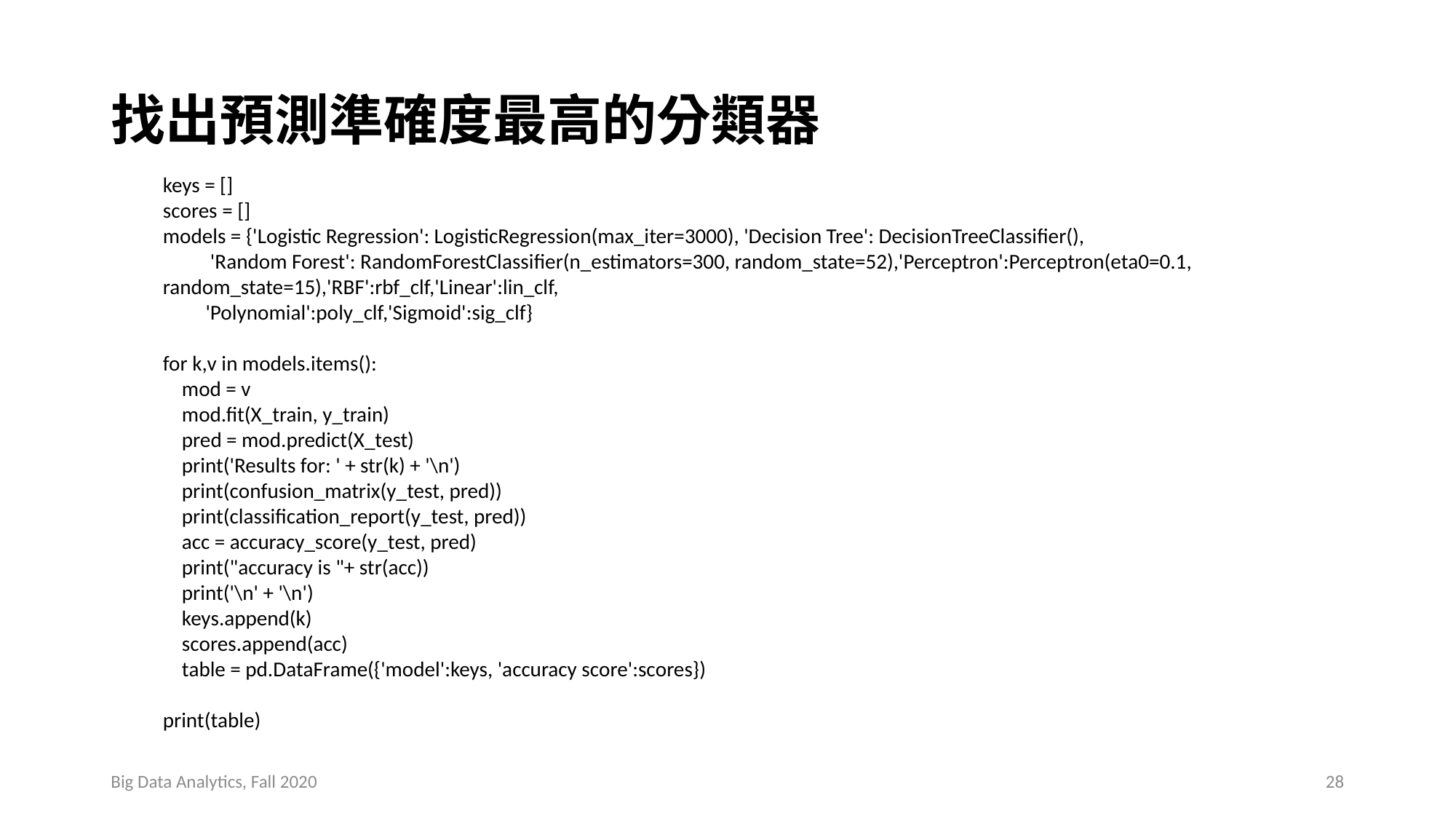

# 找出預測準確度最高的分類器
keys = []
scores = []
models = {'Logistic Regression': LogisticRegression(max_iter=3000), 'Decision Tree': DecisionTreeClassifier(),
          'Random Forest': RandomForestClassifier(n_estimators=300, random_state=52),'Perceptron':Perceptron(eta0=0.1, random_state=15),'RBF':rbf_clf,'Linear':lin_clf,
         'Polynomial':poly_clf,'Sigmoid':sig_clf}

for k,v in models.items():
    mod = v
    mod.fit(X_train, y_train)
    pred = mod.predict(X_test)
    print('Results for: ' + str(k) + '\n')
    print(confusion_matrix(y_test, pred))
    print(classification_report(y_test, pred))
    acc = accuracy_score(y_test, pred)
    print("accuracy is "+ str(acc))
    print('\n' + '\n')
    keys.append(k)
    scores.append(acc)
    table = pd.DataFrame({'model':keys, 'accuracy score':scores})

print(table)
Big Data Analytics, Fall 2020
28